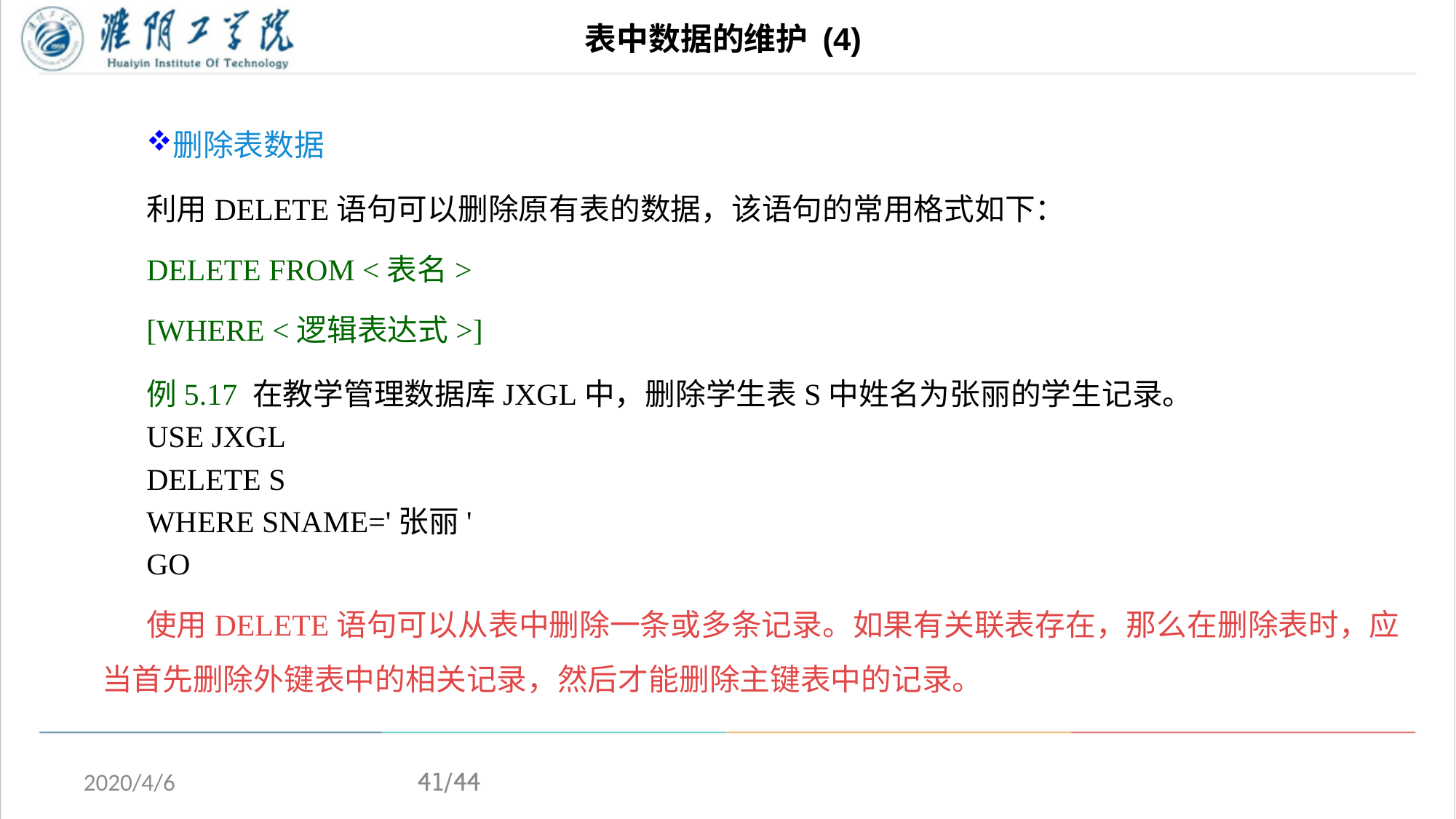

# 表中数据的维护 (4)
删除表数据
利用DELETE语句可以删除原有表的数据，该语句的常用格式如下：
DELETE FROM <表名>
[WHERE <逻辑表达式>]
例5.17 在教学管理数据库JXGL中，删除学生表S中姓名为张丽的学生记录。
USE JXGL
DELETE S
WHERE SNAME='张丽'
GO
使用DELETE语句可以从表中删除一条或多条记录。如果有关联表存在，那么在删除表时，应当首先删除外键表中的相关记录，然后才能删除主键表中的记录。
41/44
2020/4/6